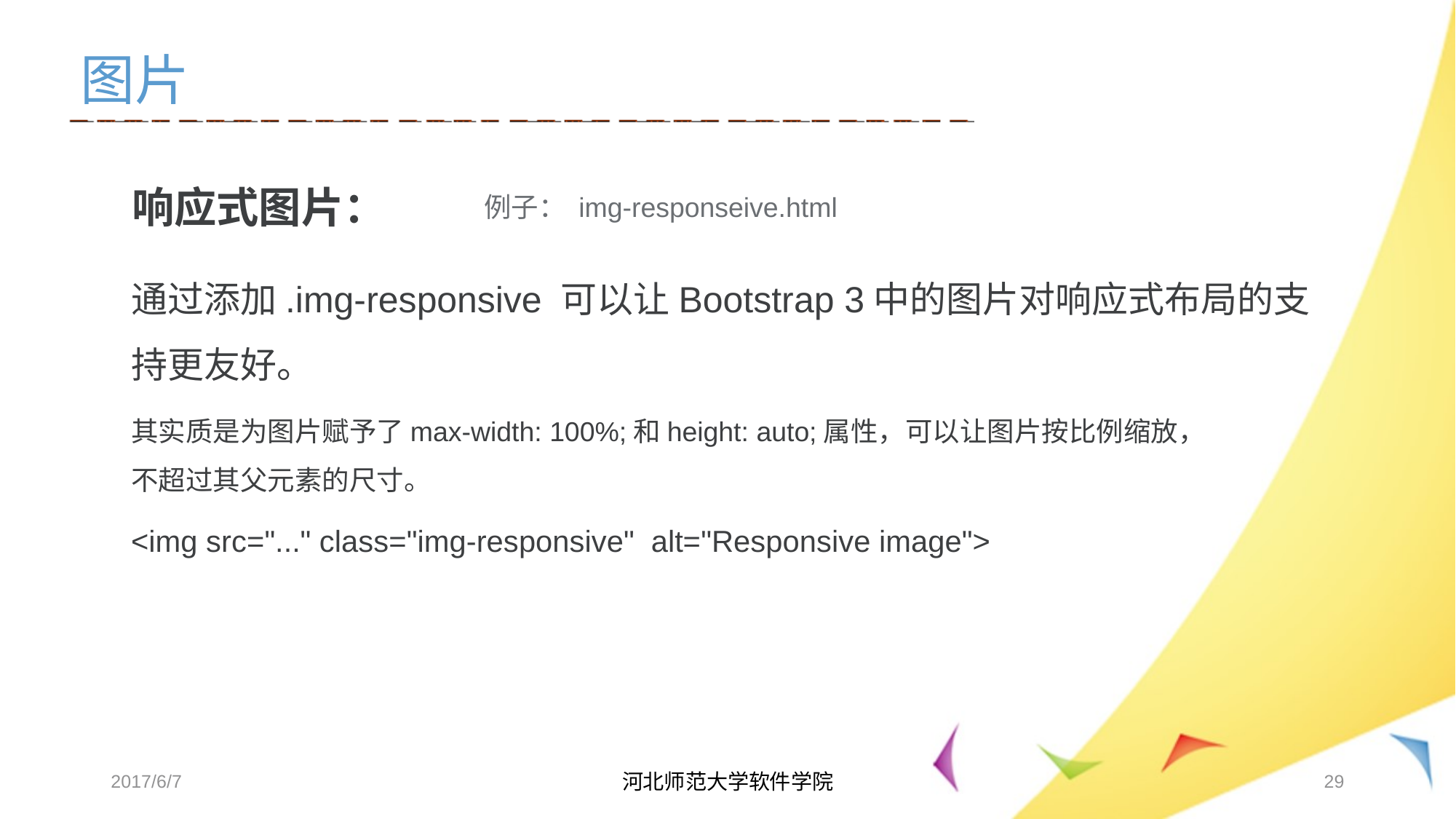

图片
响应式图片：
例子： img-responseive.html
通过添加.img-responsive 可以让Bootstrap 3中的图片对响应式布局的支持更友好。
其实质是为图片赋予了max-width: 100%;和height: auto;属性，可以让图片按比例缩放，不超过其父元素的尺寸。
<img src="..." class="img-responsive"  alt="Responsive image">
2017/6/7
河北师范大学软件学院
29